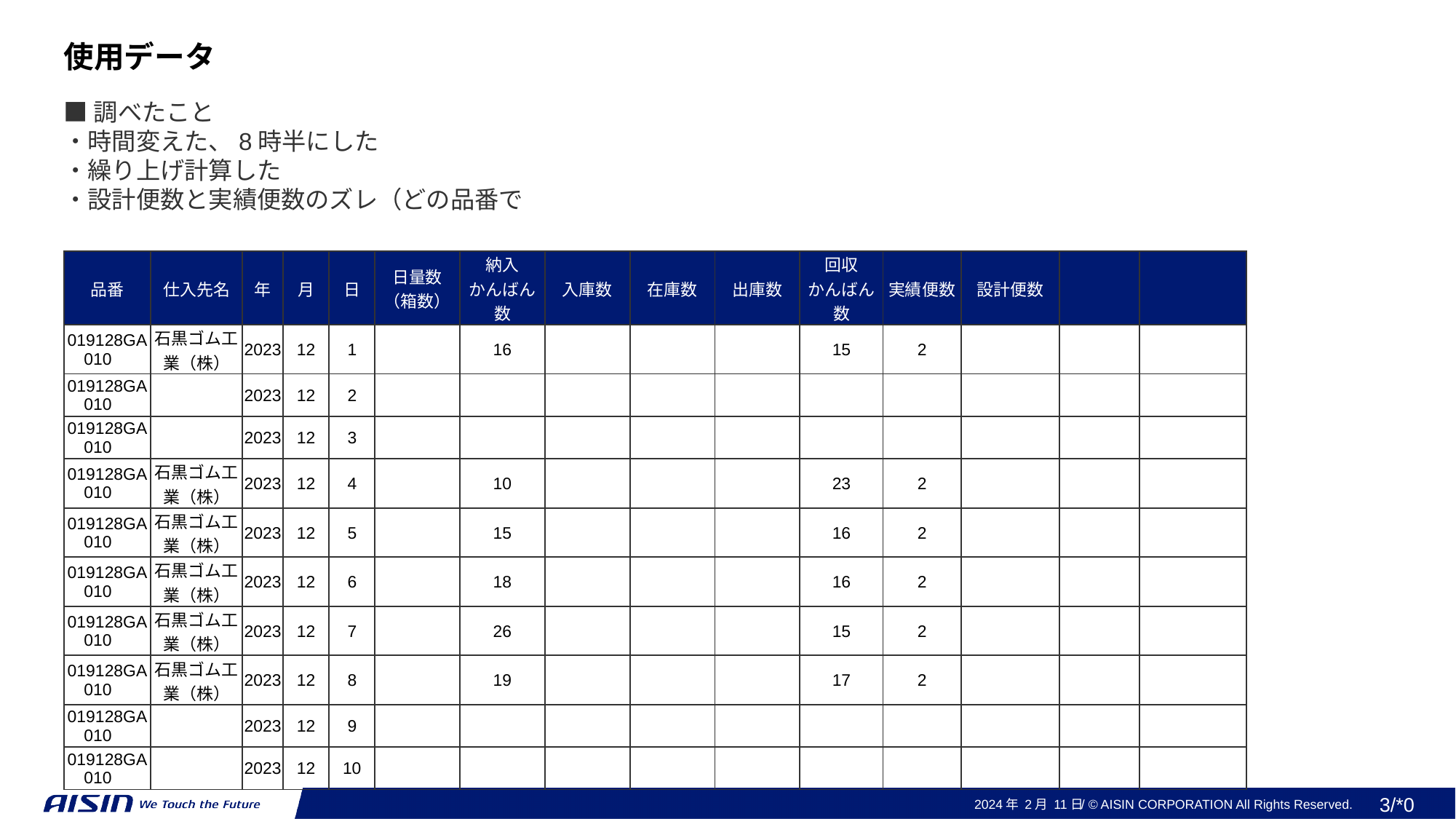

使用データ
■調べたこと
・時間変えた、8時半にした
・繰り上げ計算した
・設計便数と実績便数のズレ（どの品番で
| 品番 | 仕入先名 | 年 | 月 | 日 | 日量数（箱数） | 納入 かんばん数 | 入庫数 | 在庫数 | 出庫数 | 回収 かんばん数 | 実績便数 | 設計便数 |  |  |
| --- | --- | --- | --- | --- | --- | --- | --- | --- | --- | --- | --- | --- | --- | --- |
| 019128GA010 | 石黒ゴム工業（株） | 2023 | 12 | 1 |  | 16 |  |  |  | 15 | 2 |  |  |  |
| 019128GA010 |  | 2023 | 12 | 2 |  |  |  |  |  |  |  |  |  |  |
| 019128GA010 |  | 2023 | 12 | 3 |  |  |  |  |  |  |  |  |  |  |
| 019128GA010 | 石黒ゴム工業（株） | 2023 | 12 | 4 |  | 10 |  |  |  | 23 | 2 |  |  |  |
| 019128GA010 | 石黒ゴム工業（株） | 2023 | 12 | 5 |  | 15 |  |  |  | 16 | 2 |  |  |  |
| 019128GA010 | 石黒ゴム工業（株） | 2023 | 12 | 6 |  | 18 |  |  |  | 16 | 2 |  |  |  |
| 019128GA010 | 石黒ゴム工業（株） | 2023 | 12 | 7 |  | 26 |  |  |  | 15 | 2 |  |  |  |
| 019128GA010 | 石黒ゴム工業（株） | 2023 | 12 | 8 |  | 19 |  |  |  | 17 | 2 |  |  |  |
| 019128GA010 |  | 2023 | 12 | 9 |  |  |  |  |  |  |  |  |  |  |
| 019128GA010 |  | 2023 | 12 | 10 |  |  |  |  |  |  |  |  |  |  |
2024年 2月 11日